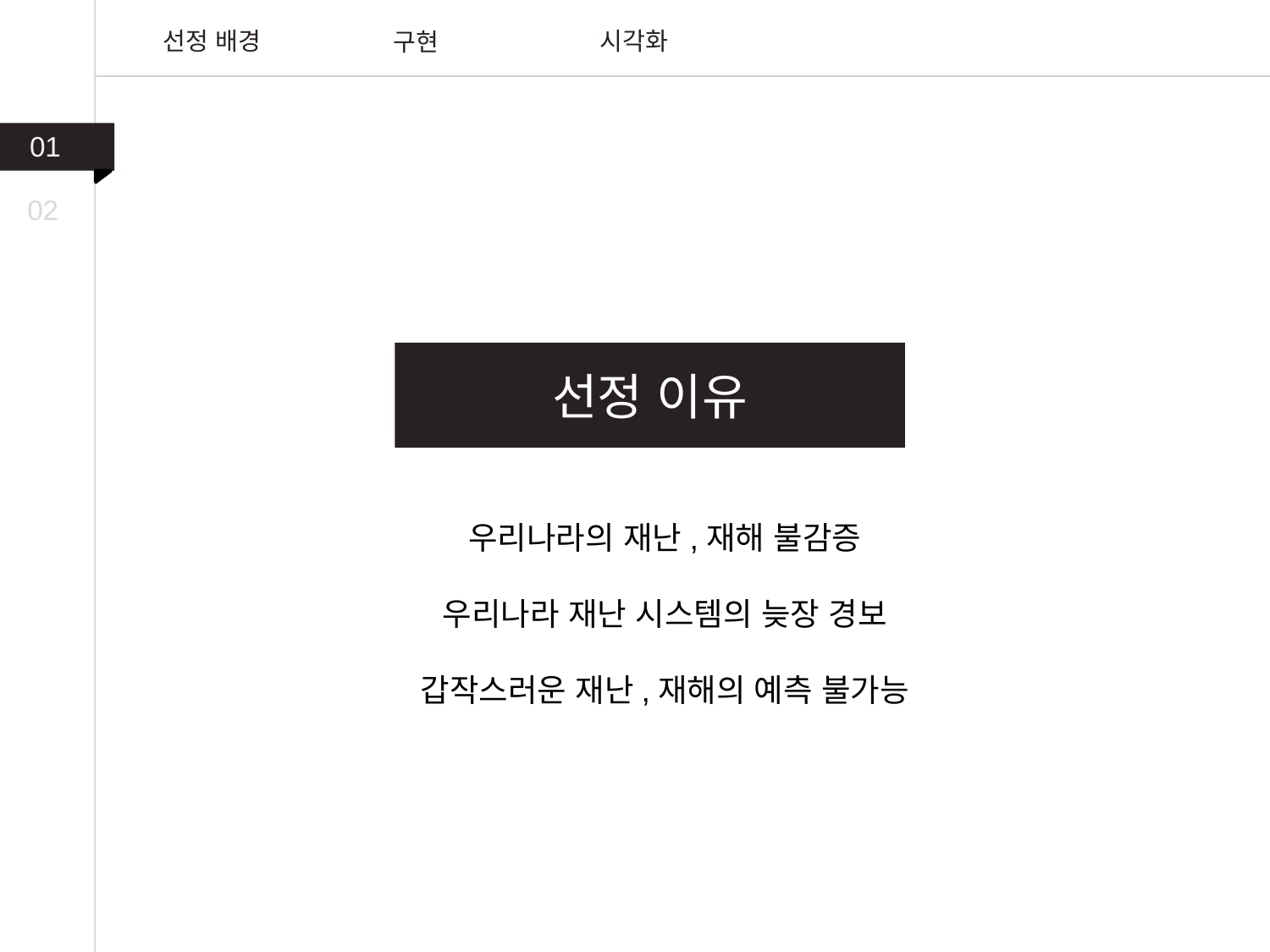

선정 배경
시각화
구현
01

02
선정 이유

우리나라의 재난,재해 불감증

우리나라 재난 시스템의 늦장 경보

갑작스러운 재난,재해의 예측 불가능